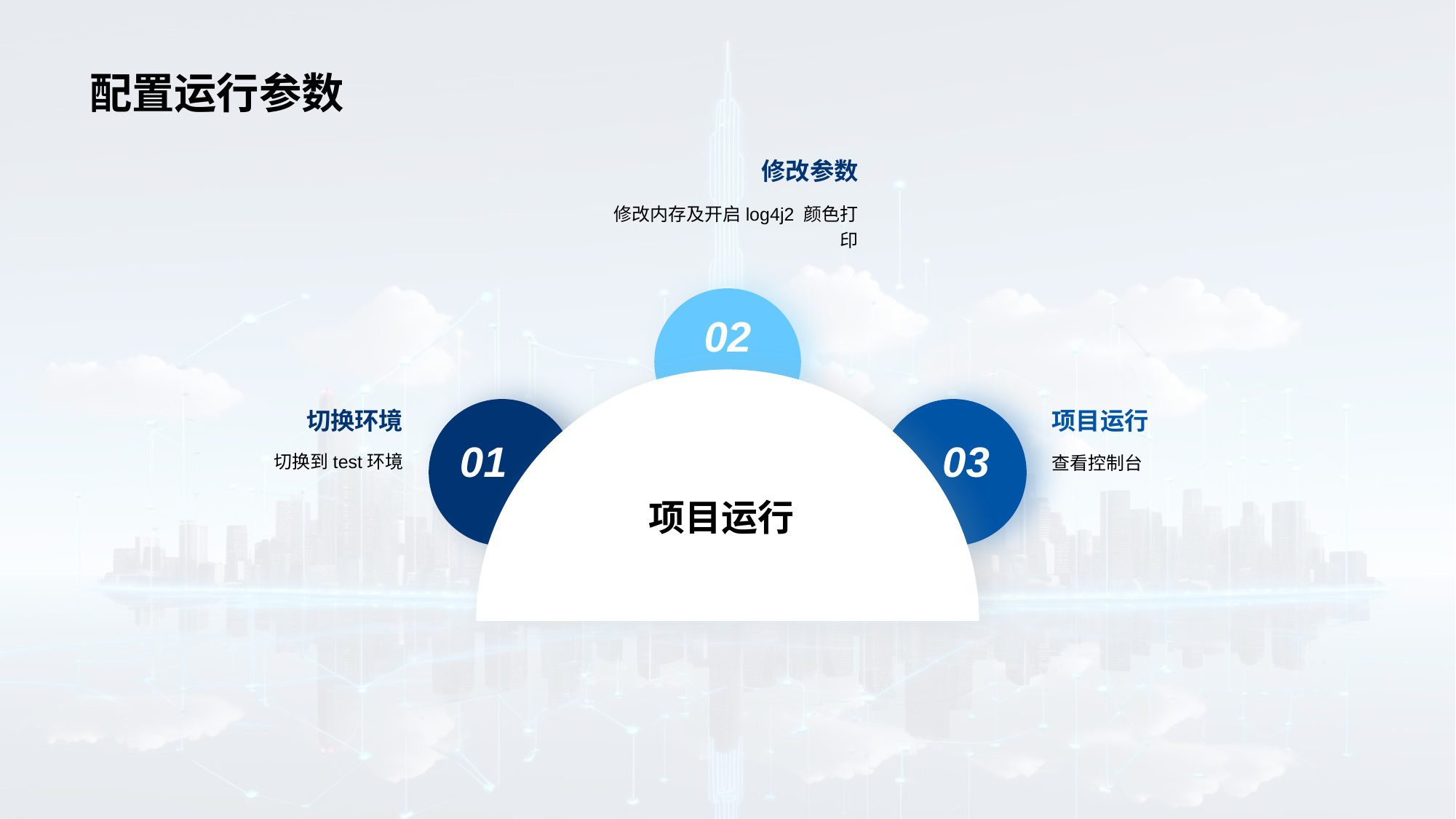

# 配置运行参数
修改参数
修改内存及开启log4j2 颜色打印

02

切换环境
项目运行
01
03
切换到test环境
查看控制台
项目运行